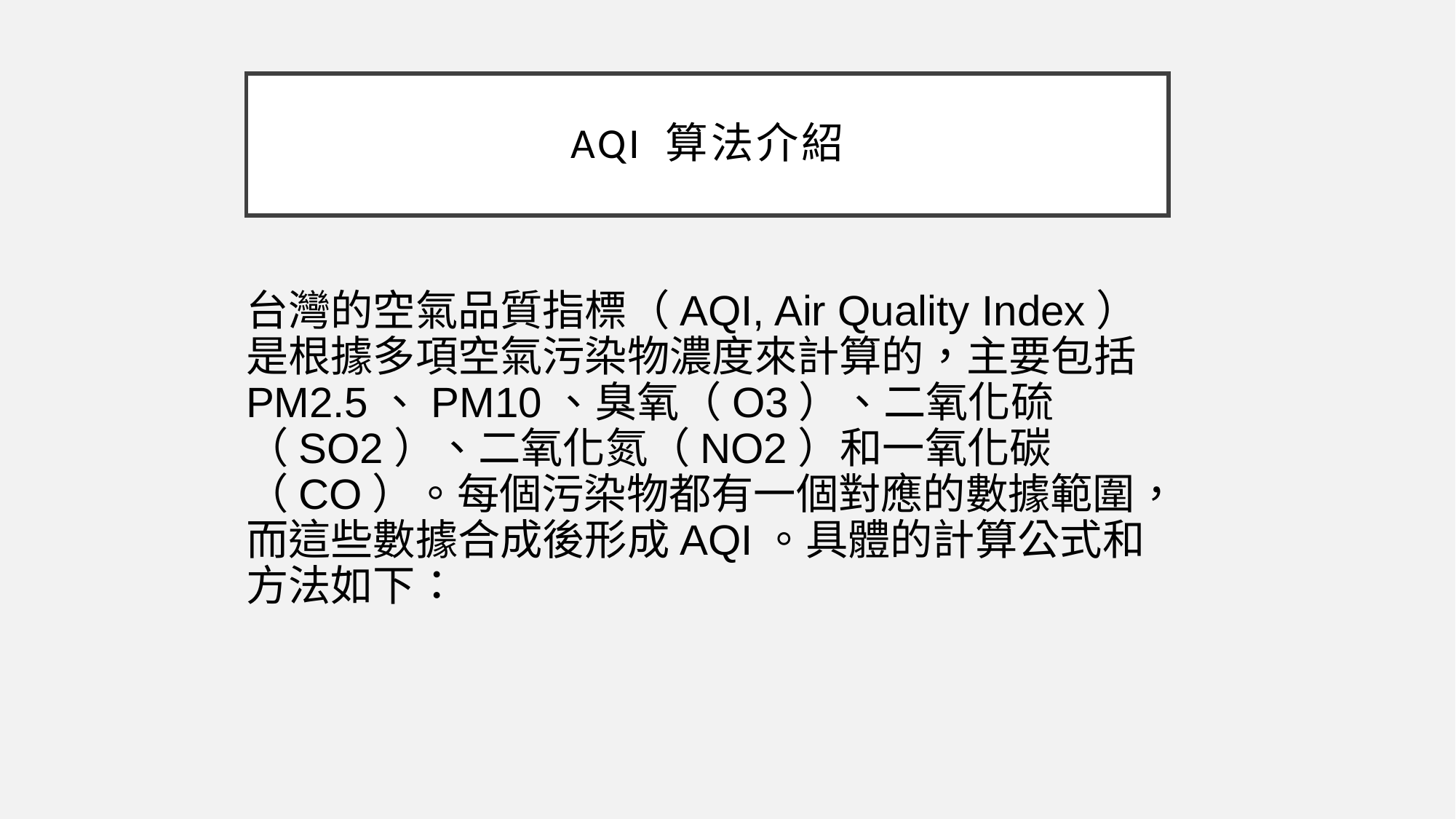

# AQI 算法介紹
台灣的空氣品質指標（AQI, Air Quality Index）是根據多項空氣污染物濃度來計算的，主要包括PM2.5、PM10、臭氧（O3）、二氧化硫（SO2）、二氧化氮（NO2）和一氧化碳（CO）。每個污染物都有一個對應的數據範圍，而這些數據合成後形成AQI。具體的計算公式和方法如下：